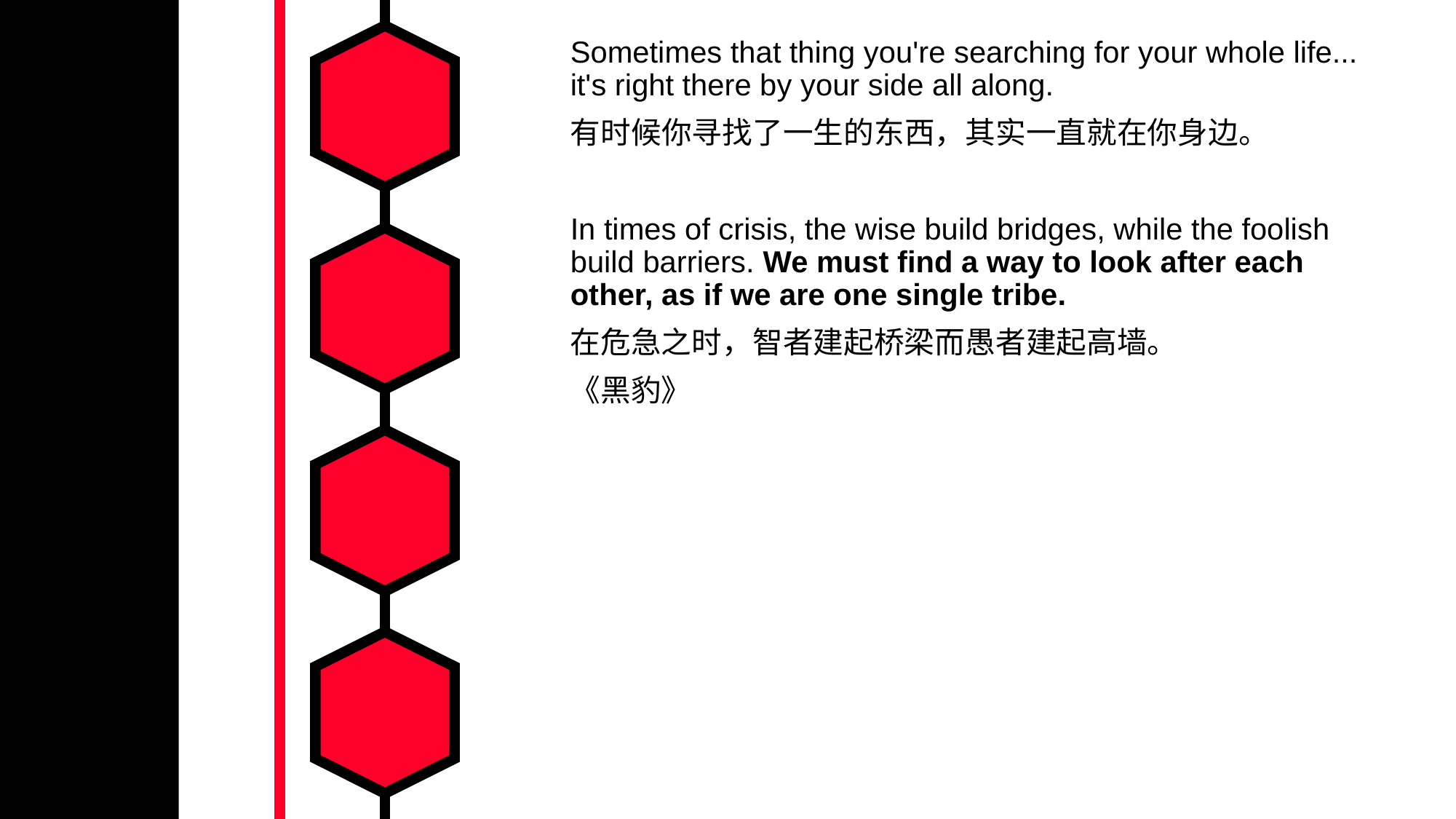

#
Sometimes that thing you're searching for your whole life... it's right there by your side all along.
有时候你寻找了一生的东西，其实一直就在你身边。

In times of crisis, the wise build bridges, while the foolish build barriers. We must find a way to look after each other, as if we are one single tribe.
在危急之时，智者建起桥梁而愚者建起高墙。
《黑豹》